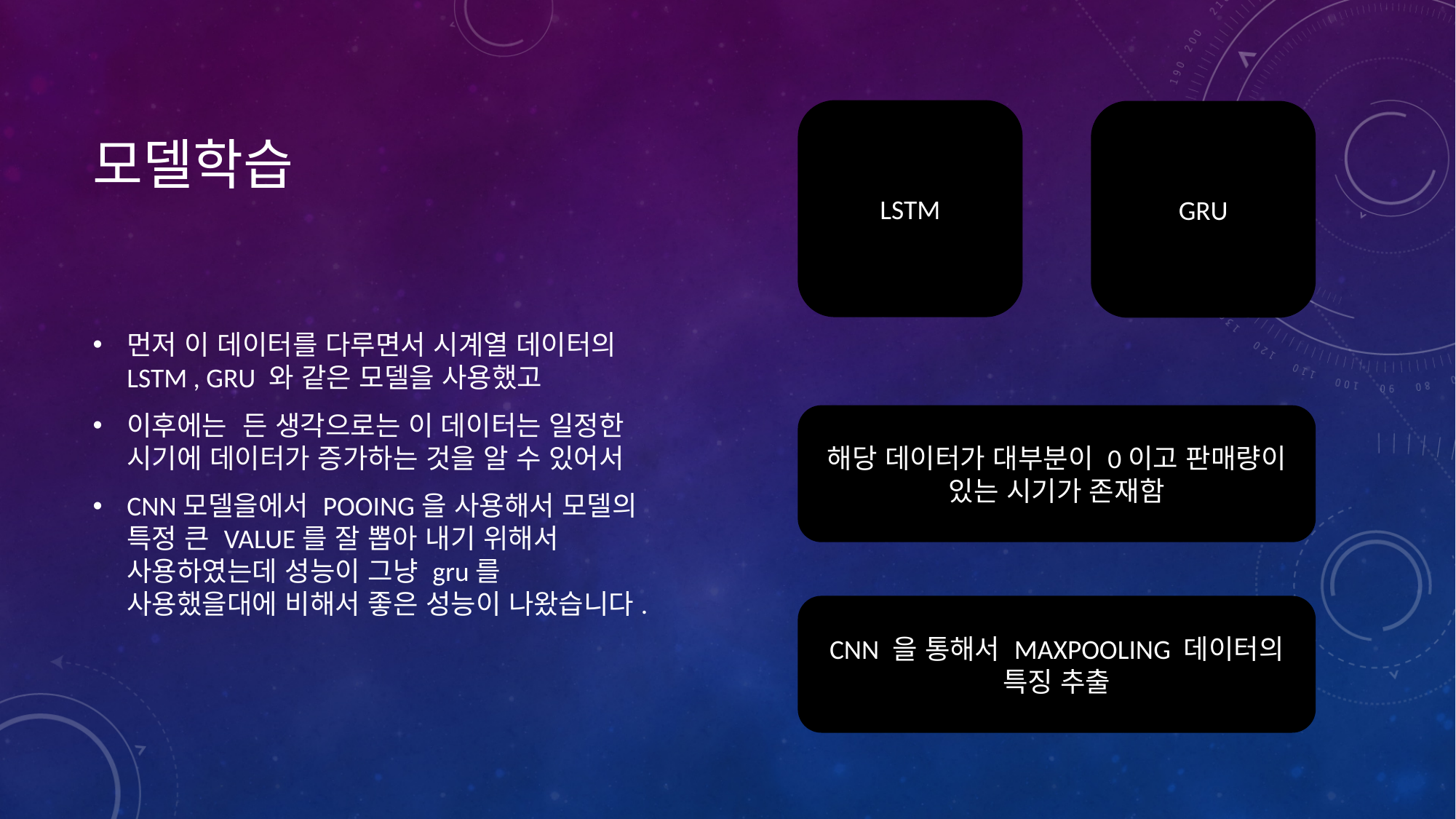

# 모델학습
LSTM
GRU
먼저 이 데이터를 다루면서 시계열 데이터의  LSTM , GRU 와 같은 모델을 사용했고
이후에는  든 생각으로는 이 데이터는 일정한 시기에 데이터가 증가하는 것을 알 수 있어서
CNN모델을에서 POOING을 사용해서 모델의 특정 큰 VALUE를 잘 뽑아 내기 위해서 사용하였는데 성능이 그냥 gru를 사용했을대에 비해서 좋은 성능이 나왔습니다.
해당 데이터가 대부분이 0이고 판매량이 있는 시기가 존재함
CNN 을 통해서 MAXPOOLING 데이터의 특징 추출